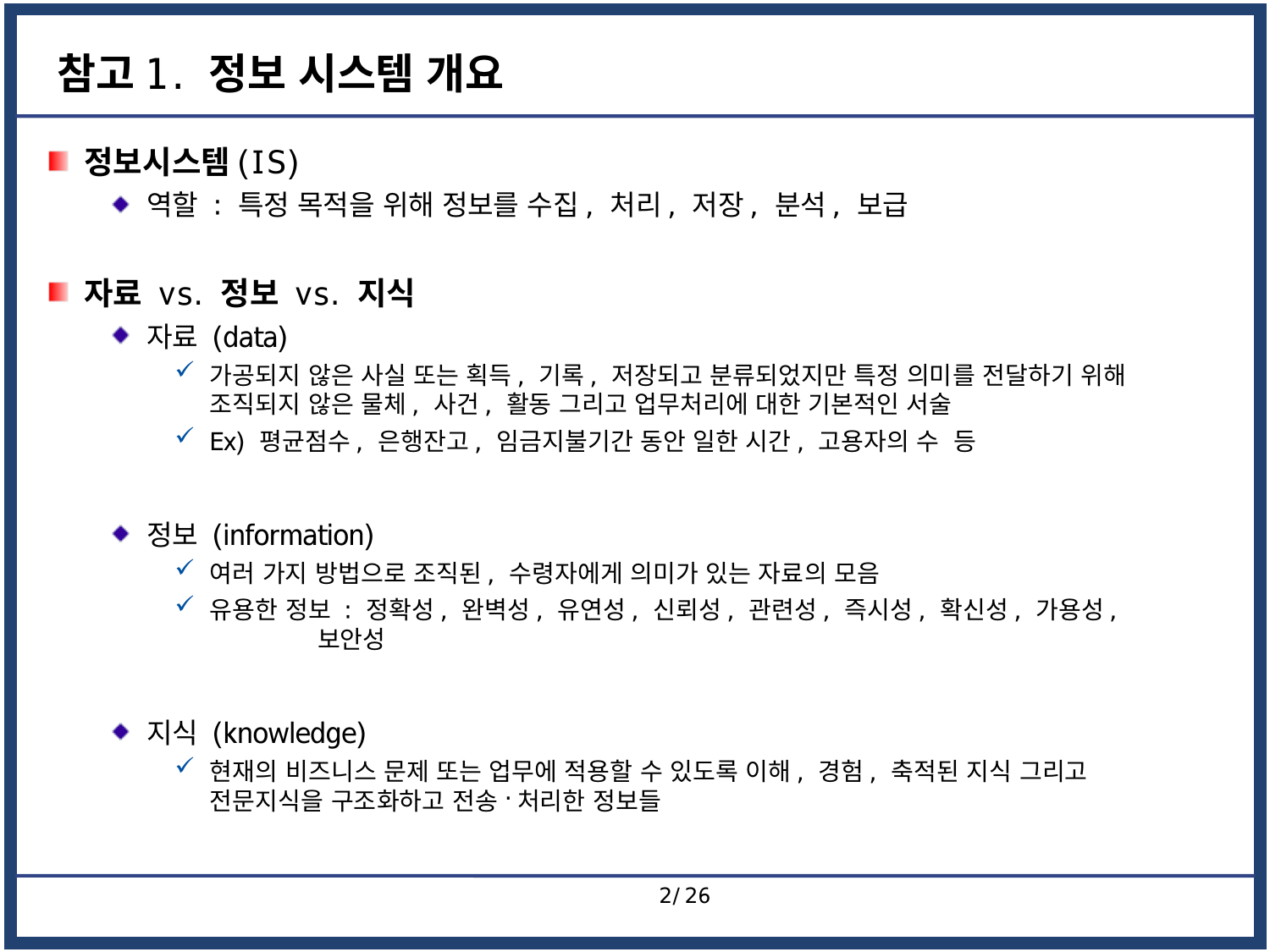

# 참고1. 정보 시스템 개요
정보시스템(IS)
역할 : 특정 목적을 위해 정보를 수집, 처리, 저장, 분석, 보급

자료 vs. 정보 vs. 지식
자료 (data)
가공되지 않은 사실 또는 획득, 기록, 저장되고 분류되었지만 특정 의미를 전달하기 위해 조직되지 않은 물체, 사건, 활동 그리고 업무처리에 대한 기본적인 서술
Ex) 평균점수, 은행잔고, 임금지불기간 동안 일한 시간, 고용자의 수  등

정보 (information)
여러 가지 방법으로 조직된, 수령자에게 의미가 있는 자료의 모음
유용한 정보 : 정확성, 완벽성, 유연성, 신뢰성, 관련성, 즉시성, 확신성, 가용성,                       보안성

지식 (knowledge)
현재의 비즈니스 문제 또는 업무에 적용할 수 있도록 이해, 경험, 축적된 지식 그리고 전문지식을 구조화하고 전송·처리한 정보들